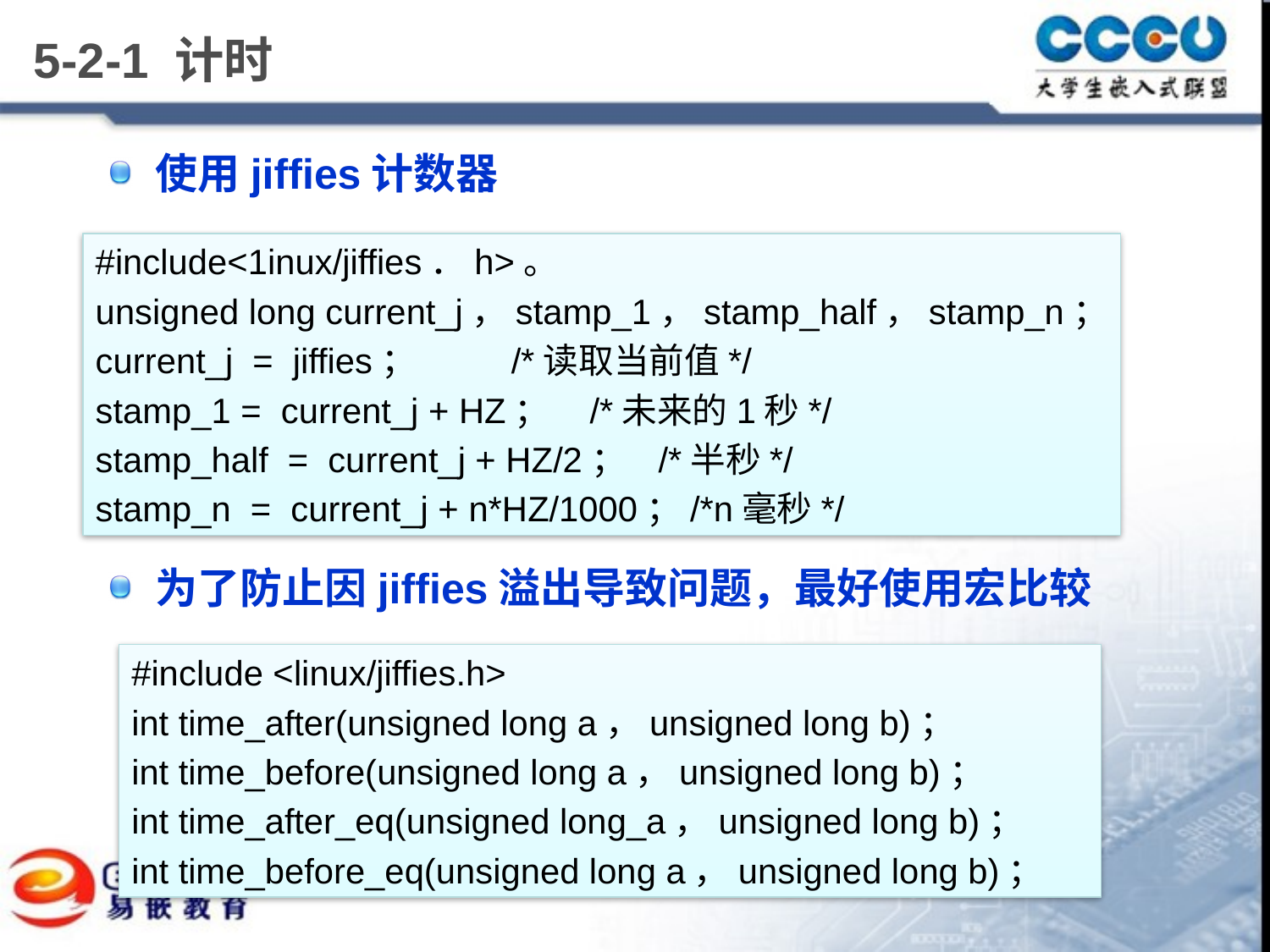

# 5-2-1 计时
使用jiffies计数器

为了防止因jiffies溢出导致问题，最好使用宏比较

#include<1inux/jiffies．h>。
unsigned long current_j，stamp_1，stamp_half，stamp_n；
current_j  =  jiffies；           /*读取当前值*/
stamp_1 =  current_j + HZ；    /*未来的1秒*/
stamp_half  =  current_j + HZ/2；   /*半秒*/
stamp_n  =  current_j + n*HZ/1000；/*n毫秒*/
#include <linux/jiffies.h>
int time_after(unsigned long a，unsigned long b)；
int time_before(unsigned long a，unsigned long b)；
int time_after_eq(unsigned long_a，unsigned long b)；
int time_before_eq(unsigned long a，unsigned long b)；